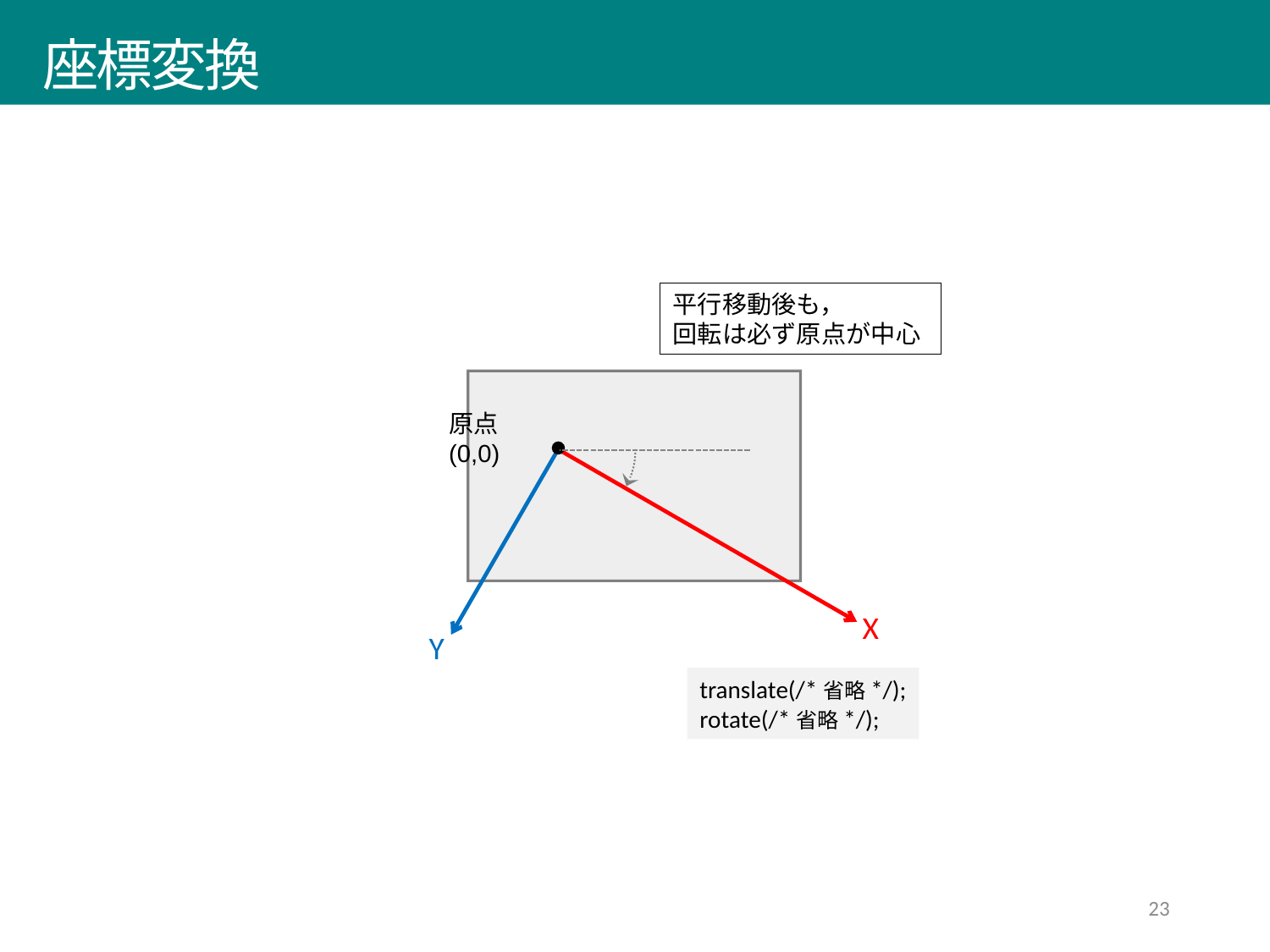

# 座標変換
平行移動後も，
回転は必ず原点が中心

原点(0,0)

X
Y
translate(/*省略*/);
rotate(/*省略*/);

23